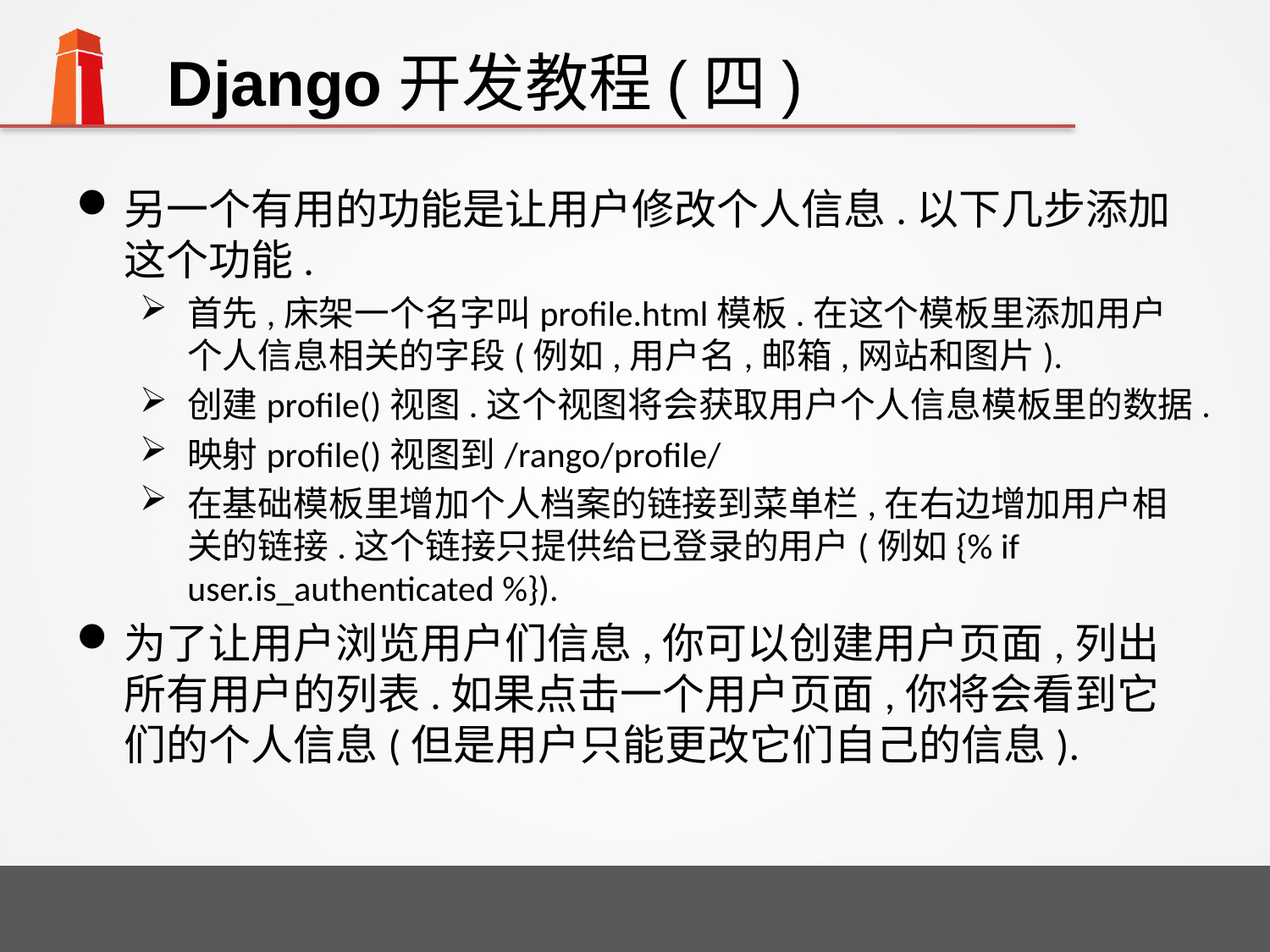

# Django开发教程(四)
另一个有用的功能是让用户修改个人信息.以下几步添加这个功能.
首先,床架一个名字叫profile.html模板.在这个模板里添加用户个人信息相关的字段(例如,用户名,邮箱,网站和图片).
创建profile()视图.这个视图将会获取用户个人信息模板里的数据.
映射profile()视图到/rango/profile/
在基础模板里增加个人档案的链接到菜单栏,在右边增加用户相关的链接.这个链接只提供给已登录的用户(例如{% if user.is_authenticated %}).
为了让用户浏览用户们信息,你可以创建用户页面,列出所有用户的列表.如果点击一个用户页面,你将会看到它们的个人信息(但是用户只能更改它们自己的信息).